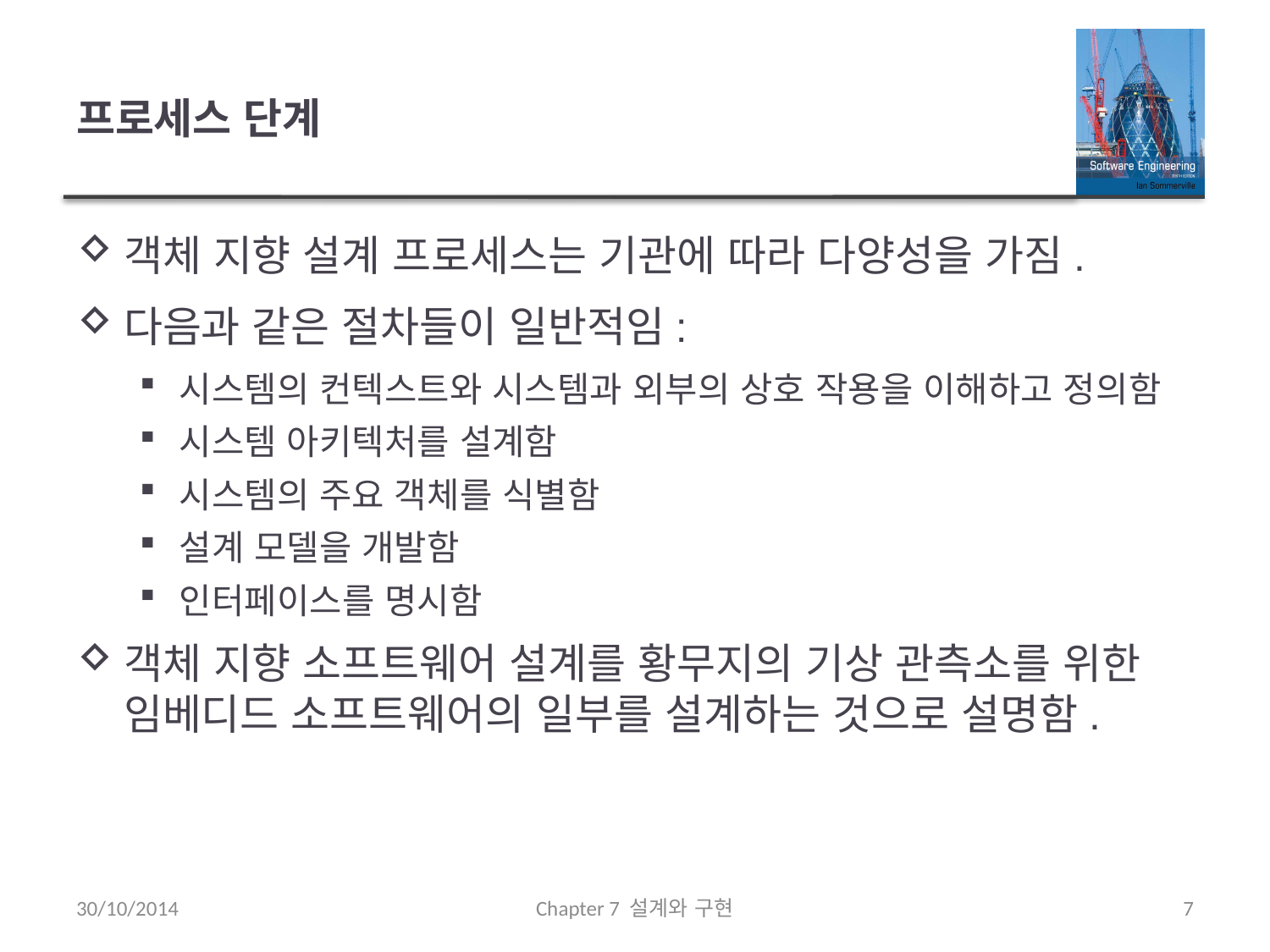

# 프로세스 단계
객체 지향 설계 프로세스는 기관에 따라 다양성을 가짐.
다음과 같은 절차들이 일반적임:
시스템의 컨텍스트와 시스템과 외부의 상호 작용을 이해하고 정의함
시스템 아키텍처를 설계함
시스템의 주요 객체를 식별함
설계 모델을 개발함
인터페이스를 명시함
객체 지향 소프트웨어 설계를 황무지의 기상 관측소를 위한 임베디드 소프트웨어의 일부를 설계하는 것으로 설명함.
30/10/2014
Chapter 7 설계와 구현
7